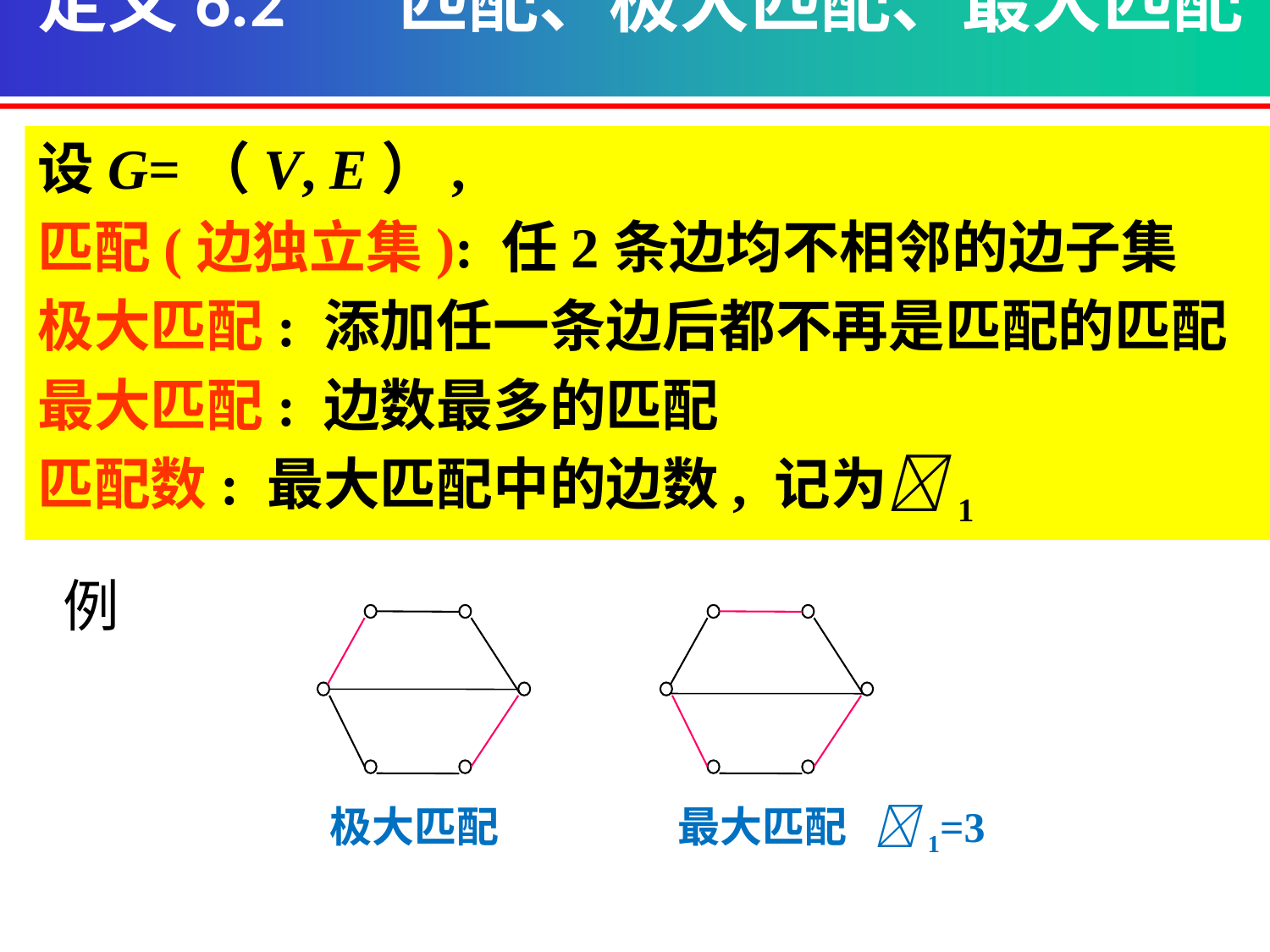

定义6.2      匹配、极大匹配、最大匹配
设G=（V, E）,
匹配(边独立集): 任2条边均不相邻的边子集
极大匹配: 添加任一条边后都不再是匹配的匹配
最大匹配: 边数最多的匹配
匹配数: 最大匹配中的边数, 记为β1

例

极大匹配
最大匹配   β1=3